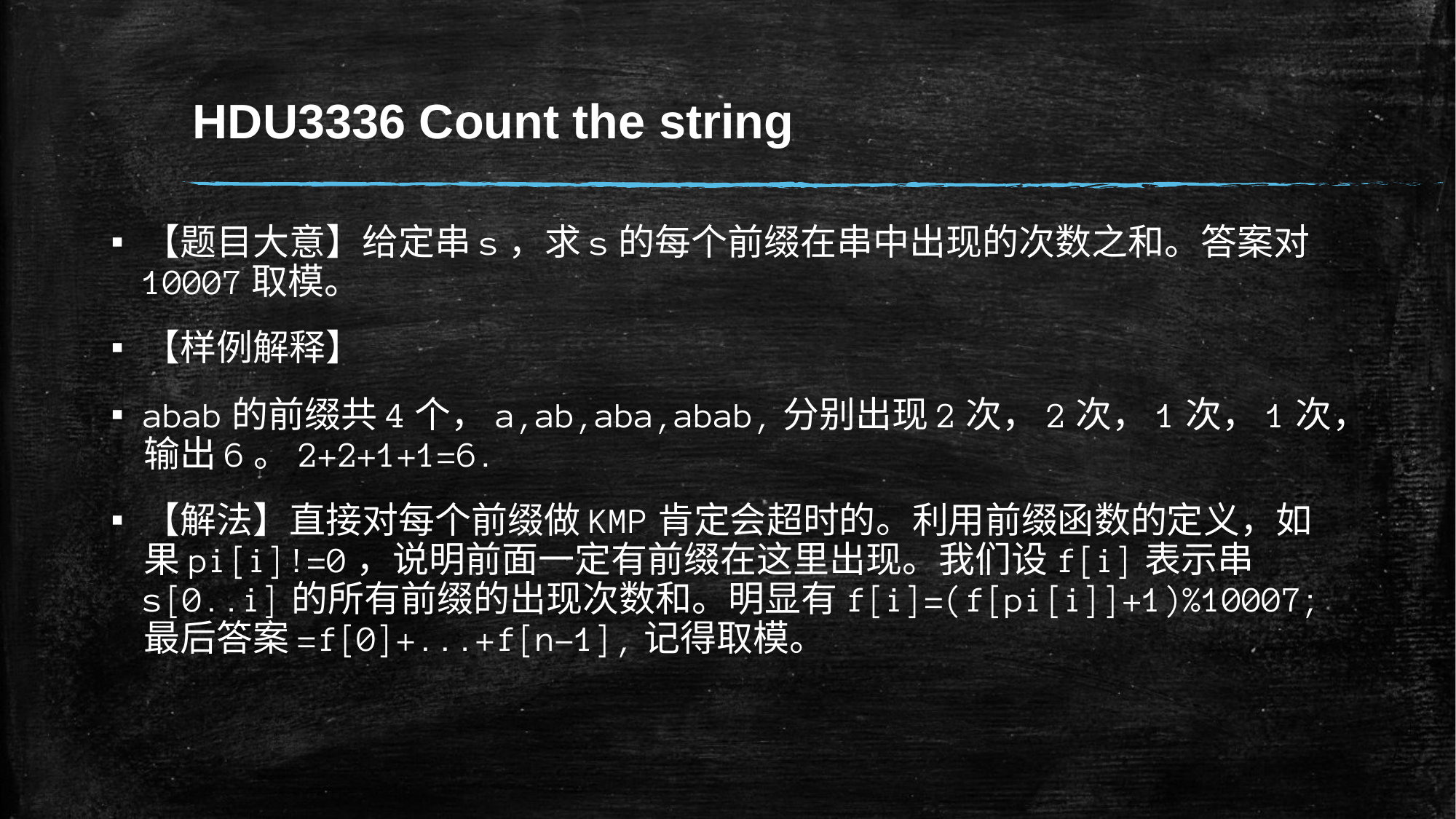

# HDU3336 Count the string
【题目大意】给定串s，求s的每个前缀在串中出现的次数之和。答案对10007取模。
【样例解释】
abab的前缀共4个，a,ab,aba,abab,分别出现2次，2次，1次，1次，输出6。2+2+1+1=6.
【解法】直接对每个前缀做KMP肯定会超时的。利用前缀函数的定义，如果pi[i]!=0，说明前面一定有前缀在这里出现。我们设f[i]表示串s[0..i]的所有前缀的出现次数和。明显有f[i]=(f[pi[i]]+1)%10007;最后答案=f[0]+...+f[n-1],记得取模。